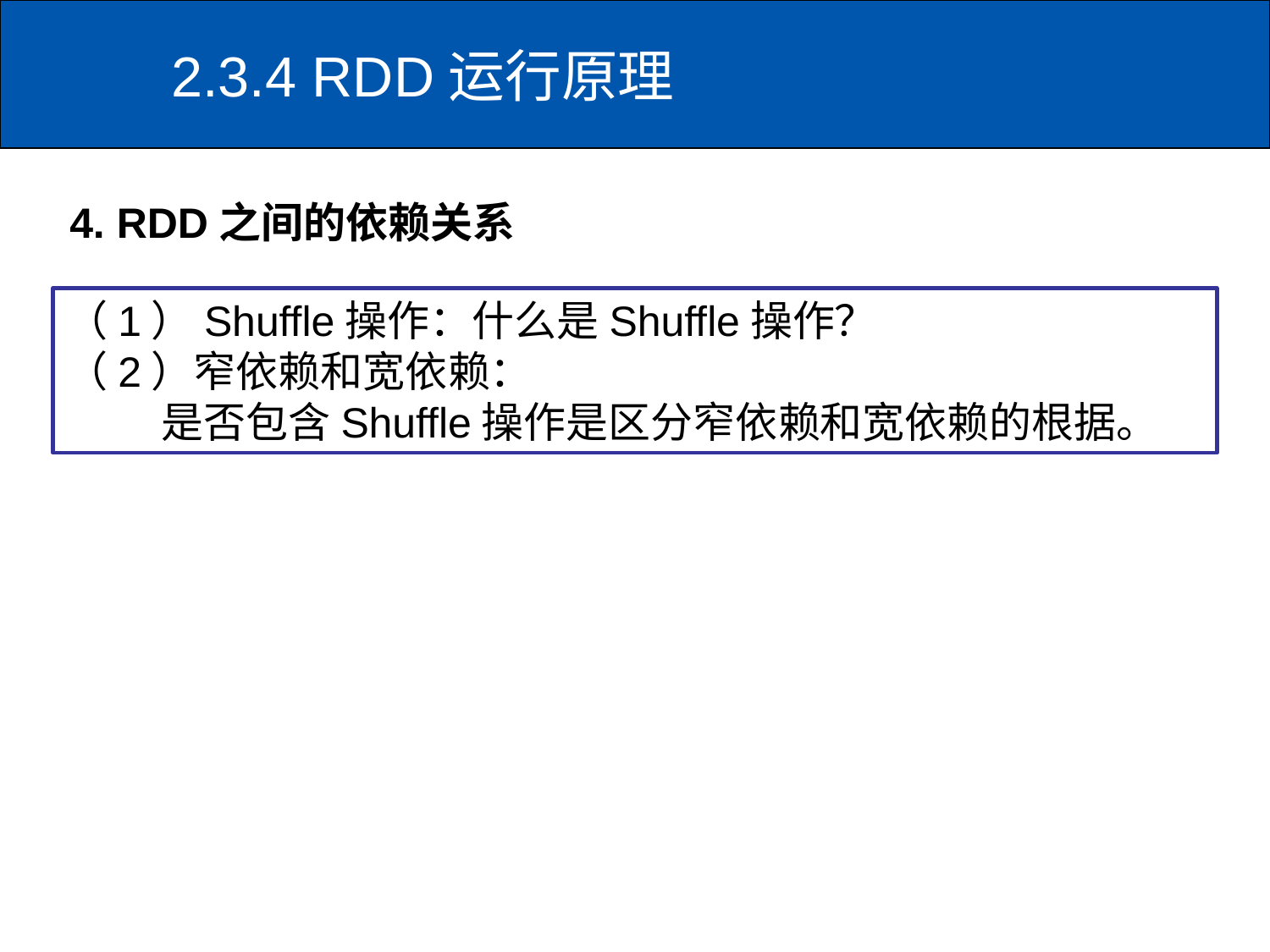

# 2.3.4 RDD运行原理
4. RDD之间的依赖关系
（1）Shuffle操作：什么是Shuffle操作？
（2）窄依赖和宽依赖：
         是否包含Shuffle操作是区分窄依赖和宽依赖的根据。